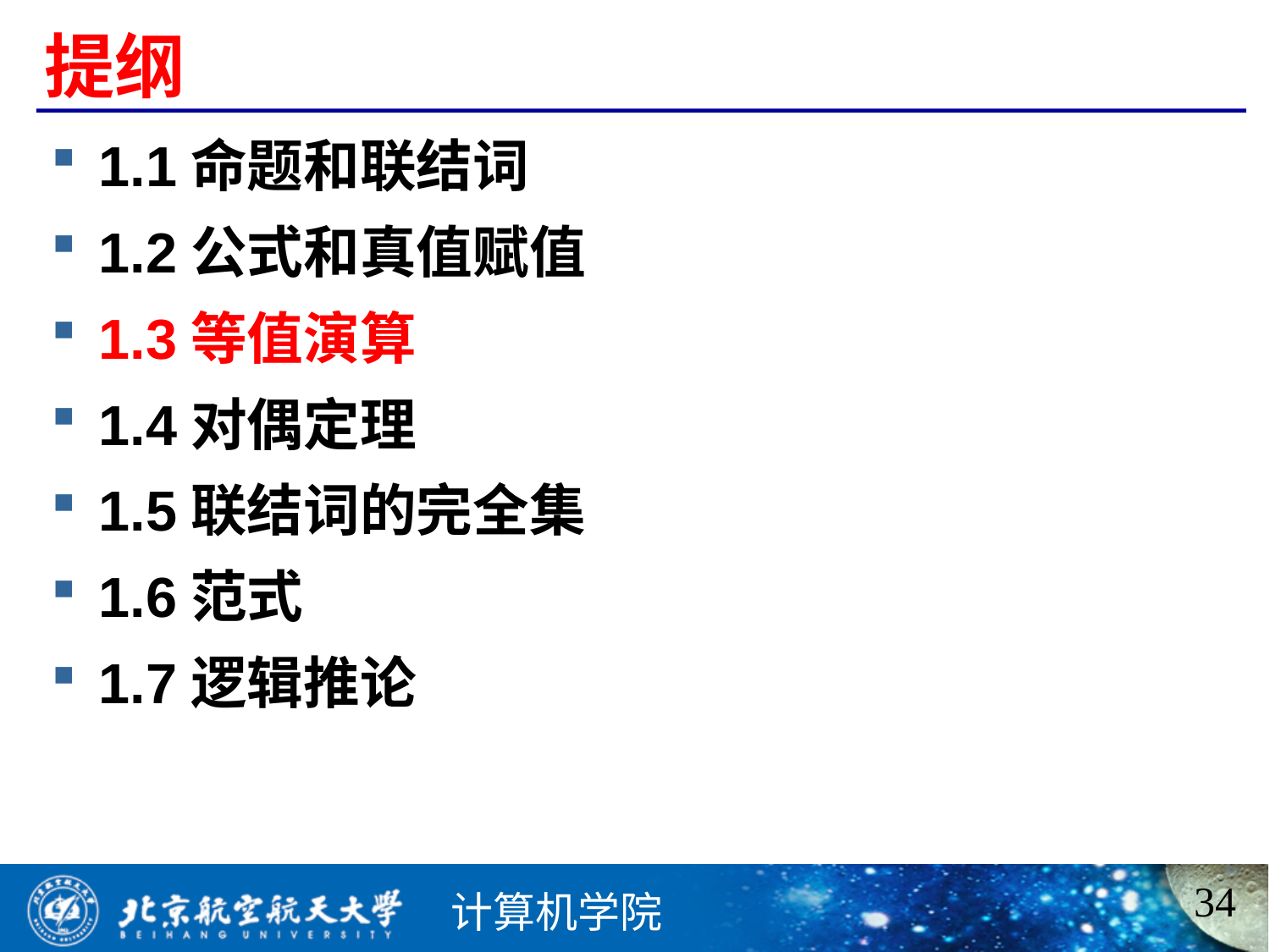

# 提纲
1.1命题和联结词
1.2公式和真值赋值
1.3等值演算
1.4对偶定理
1.5联结词的完全集
1.6范式
1.7逻辑推论